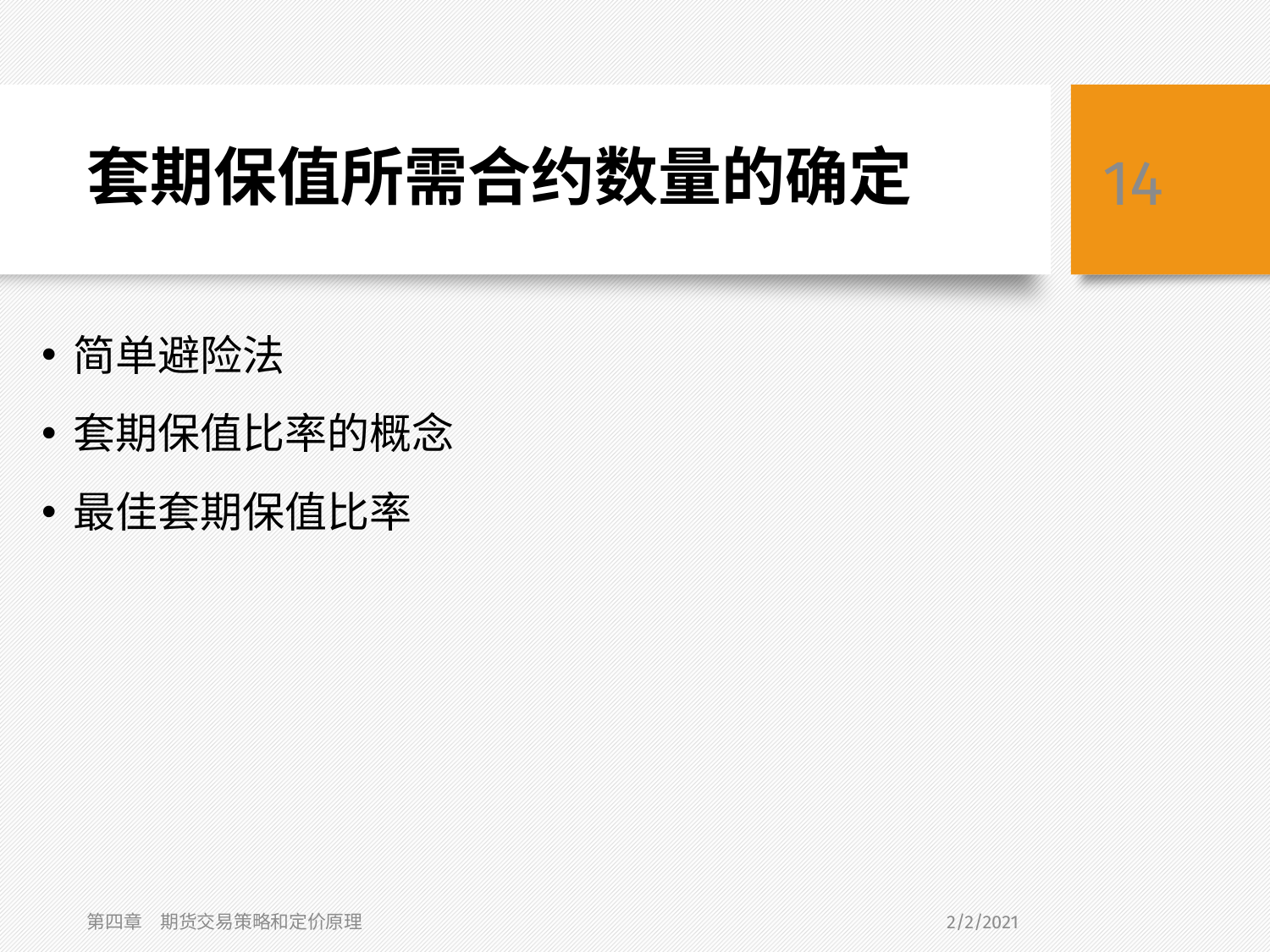

# 套期保值所需合约数量的确定
14
简单避险法
套期保值比率的概念
最佳套期保值比率

2/2/2021
第四章　期货交易策略和定价原理